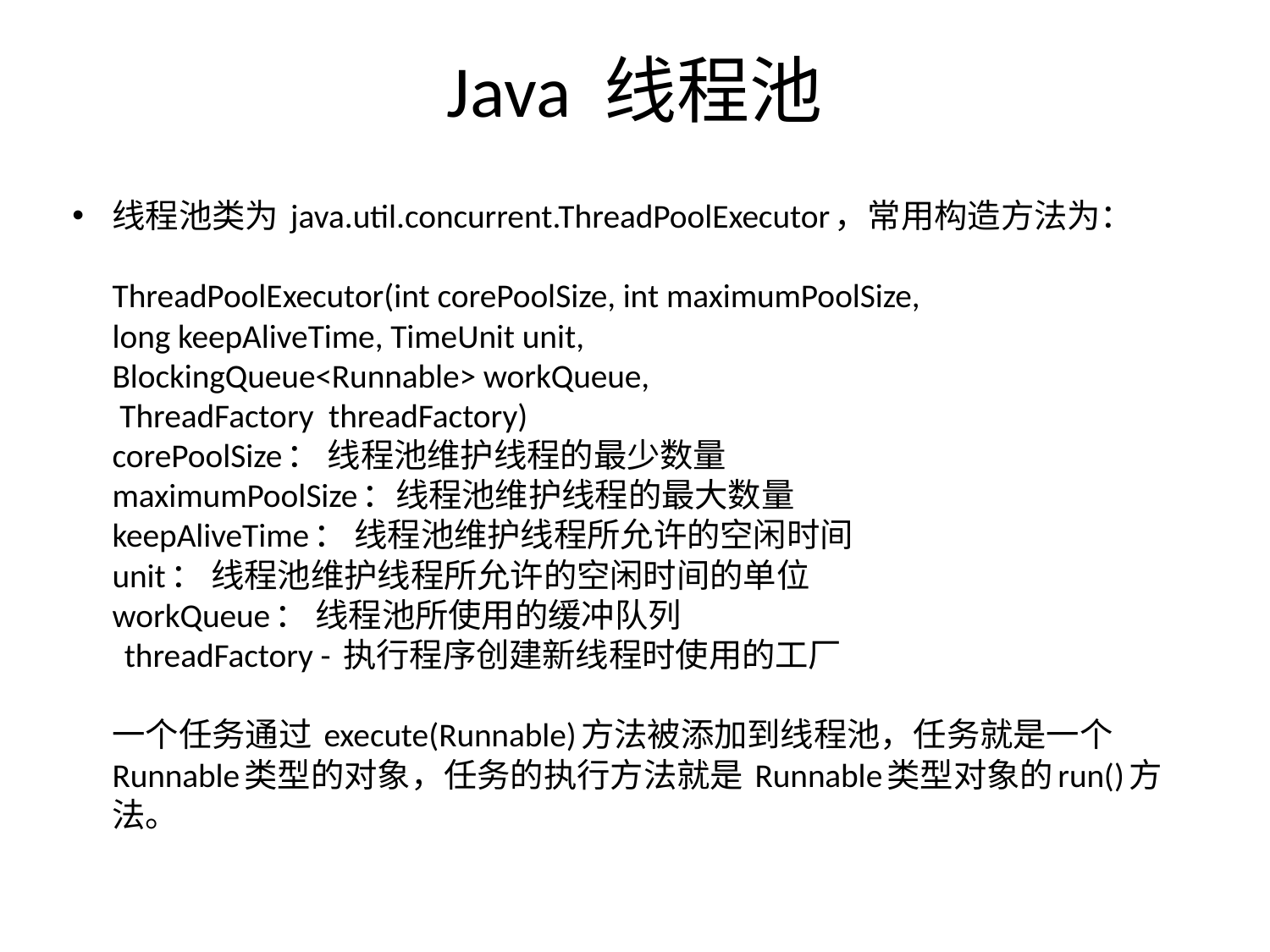

# Java 线程池
线程池类为 java.util.concurrent.ThreadPoolExecutor，常用构造方法为： 
ThreadPoolExecutor(int corePoolSize, int maximumPoolSize, 
long keepAliveTime, TimeUnit unit, 
BlockingQueue<Runnable> workQueue, 
 ThreadFactory  threadFactory) 
corePoolSize： 线程池维护线程的最少数量 
maximumPoolSize：线程池维护线程的最大数量 
keepAliveTime： 线程池维护线程所允许的空闲时间 
unit： 线程池维护线程所允许的空闲时间的单位 
workQueue： 线程池所使用的缓冲队列 
 threadFactory - 执行程序创建新线程时使用的工厂
一个任务通过 execute(Runnable)方法被添加到线程池，任务就是一个 Runnable类型的对象，任务的执行方法就是 Runnable类型对象的run()方法。